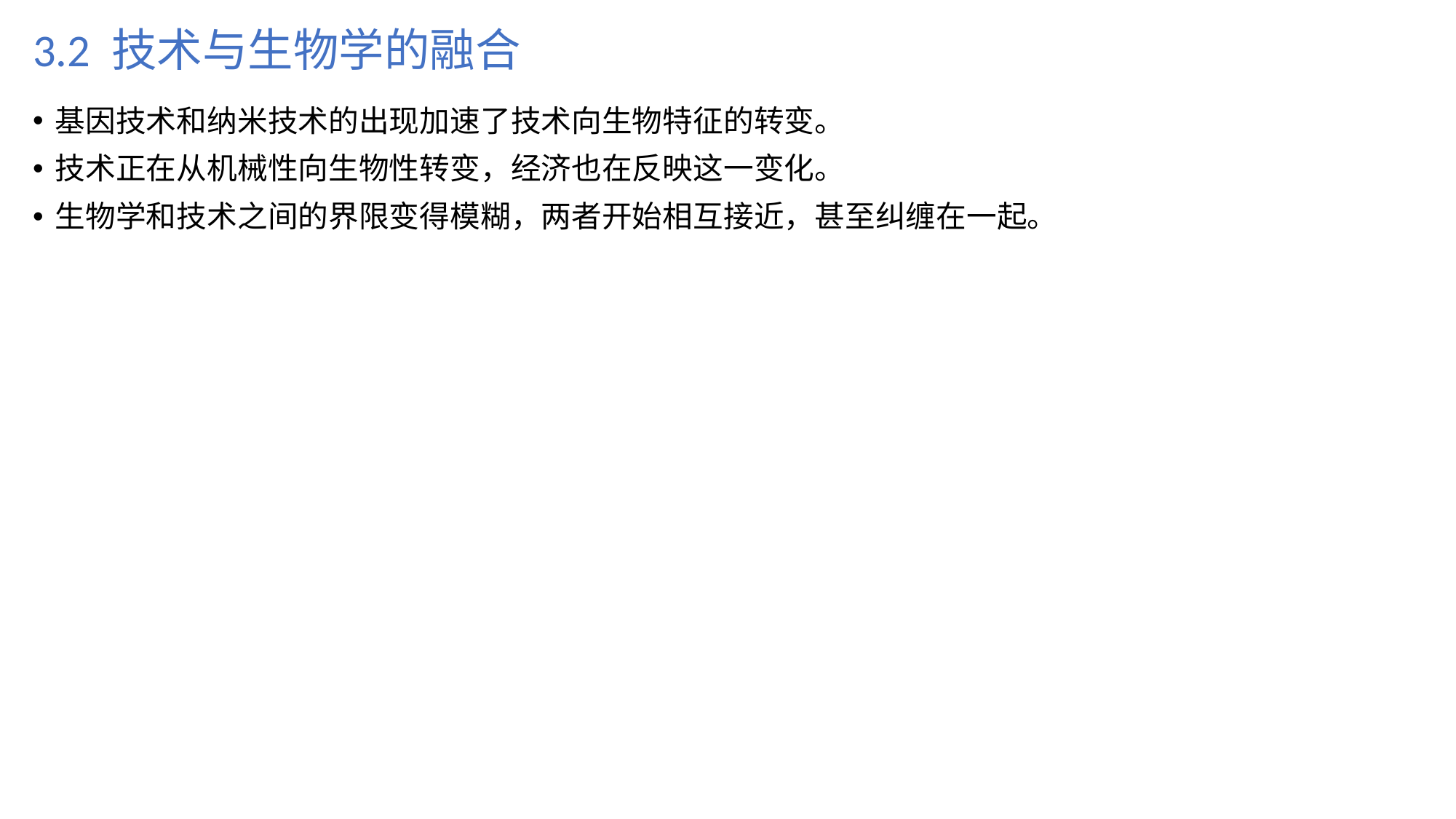

# 3.2 技术与生物学的融合
基因技术和纳米技术的出现加速了技术向生物特征的转变。
技术正在从机械性向生物性转变，经济也在反映这一变化。
生物学和技术之间的界限变得模糊，两者开始相互接近，甚至纠缠在一起。